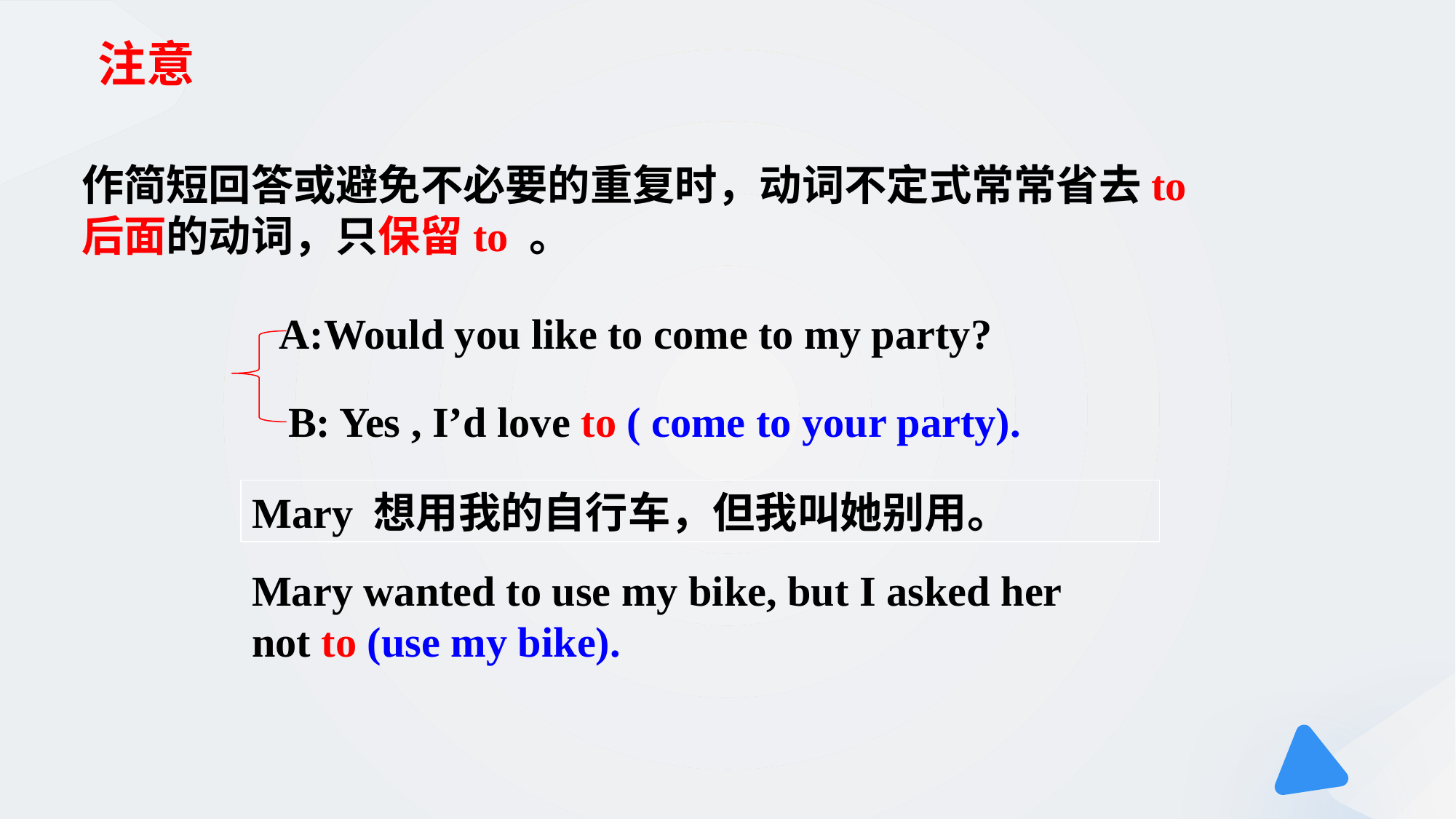

注意
作简短回答或避免不必要的重复时，动词不定式常常省去to 后面的动词，只保留to 。
A:Would you like to come to my party?

B: Yes , I’d love to ( come to your party).
Mary 想用我的自行车，但我叫她别用。
Mary wanted to use my bike, but I asked her not to (use my bike).